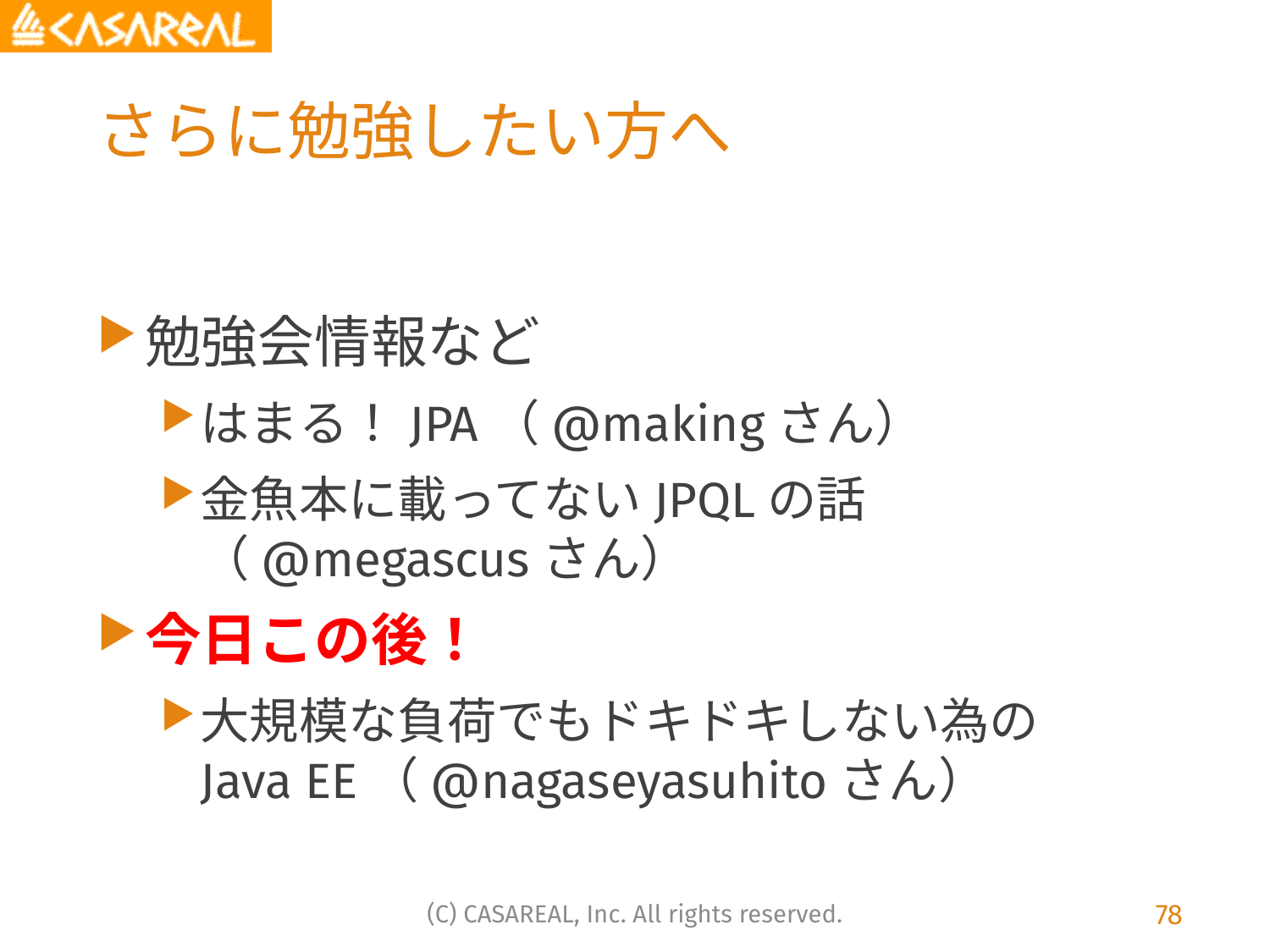

# さらに勉強したい方へ
勉強会情報など
はまる！JPA（@makingさん）
金魚本に載ってないJPQLの話
（@megascusさん）
今日この後！
大規模な負荷でもドキドキしない為の
Java EE（@nagaseyasuhitoさん）
(C) CASAREAL, Inc. All rights reserved.
78